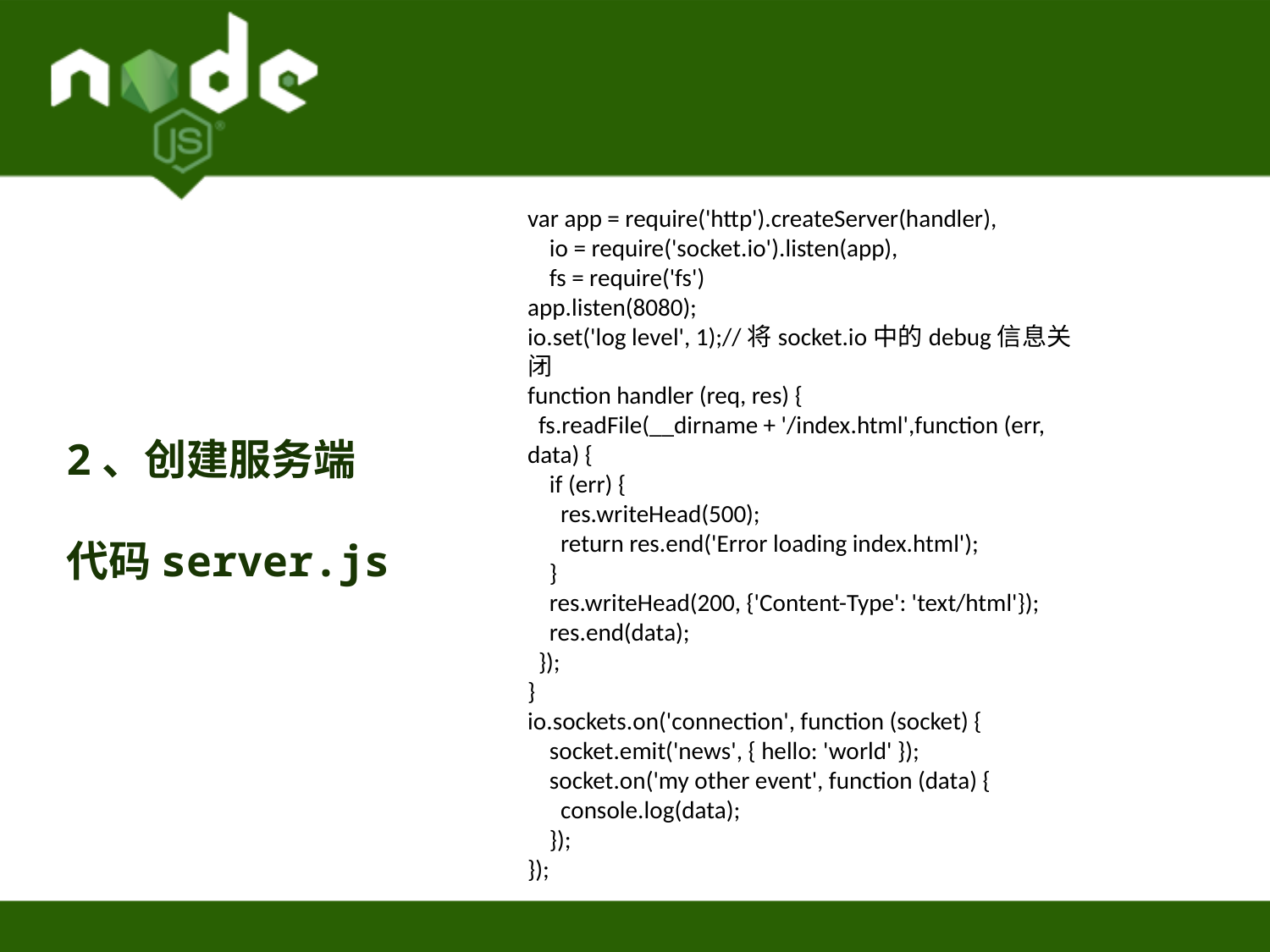

var app = require('http').createServer(handler),
    io = require('socket.io').listen(app),
    fs = require('fs')
app.listen(8080);
io.set('log level', 1);//将socket.io中的debug信息关闭
function handler (req, res) {
  fs.readFile(__dirname + '/index.html',function (err, data) {
    if (err) {
      res.writeHead(500);
      return res.end('Error loading index.html');
    }
    res.writeHead(200, {'Content-Type': 'text/html'});
    res.end(data);
  });
}
io.sockets.on('connection', function (socket) {
    socket.emit('news', { hello: 'world' });
    socket.on('my other event', function (data) {
      console.log(data);
    });
});
2、创建服务端
代码server.js